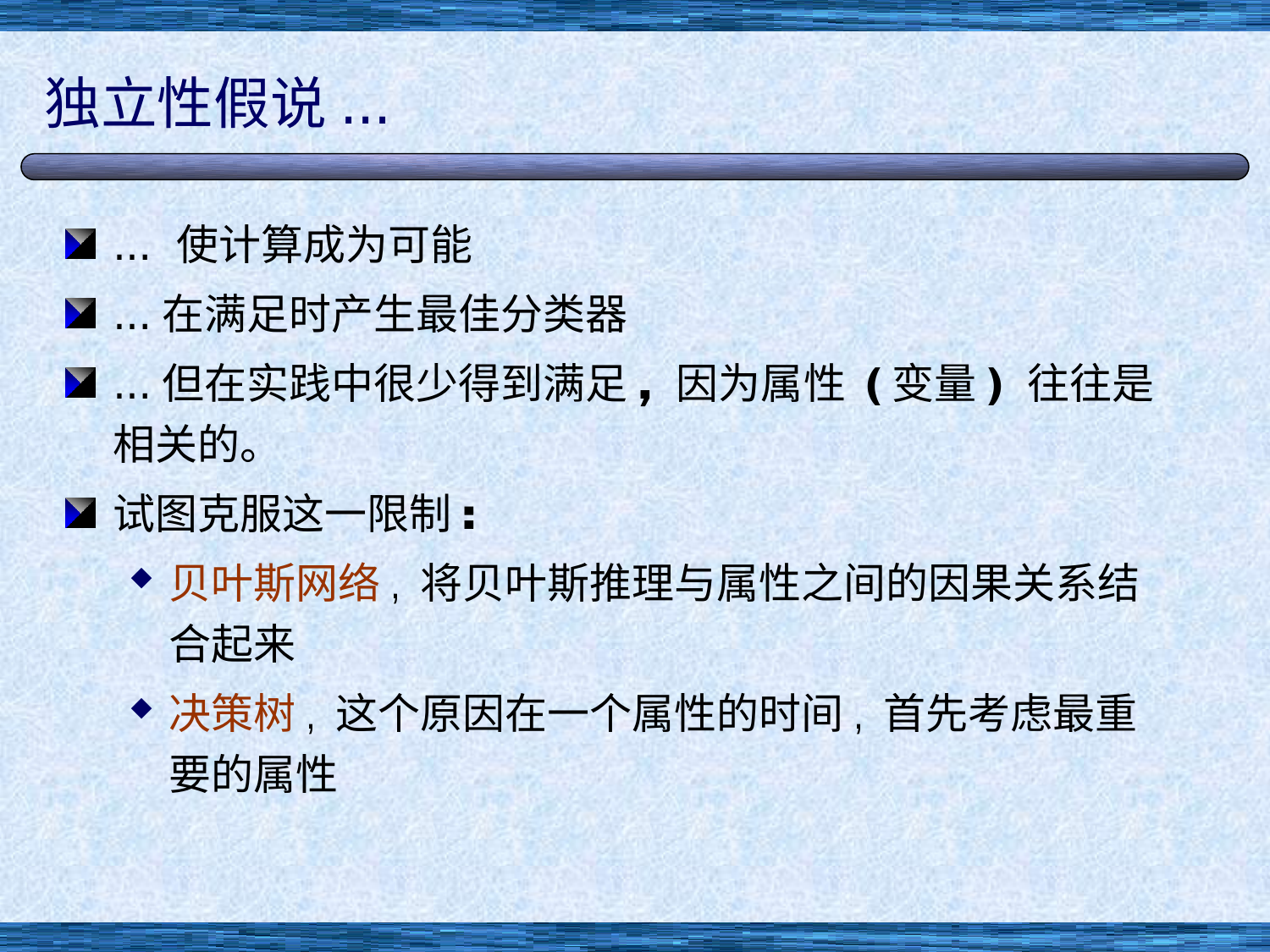

# 独立性假说...
... 使计算成为可能
...在满足时产生最佳分类器
...但在实践中很少得到满足, 因为属性 (变量) 往往是相关的。
试图克服这一限制:
贝叶斯网络, 将贝叶斯推理与属性之间的因果关系结合起来
决策树, 这个原因在一个属性的时间, 首先考虑最重要的属性